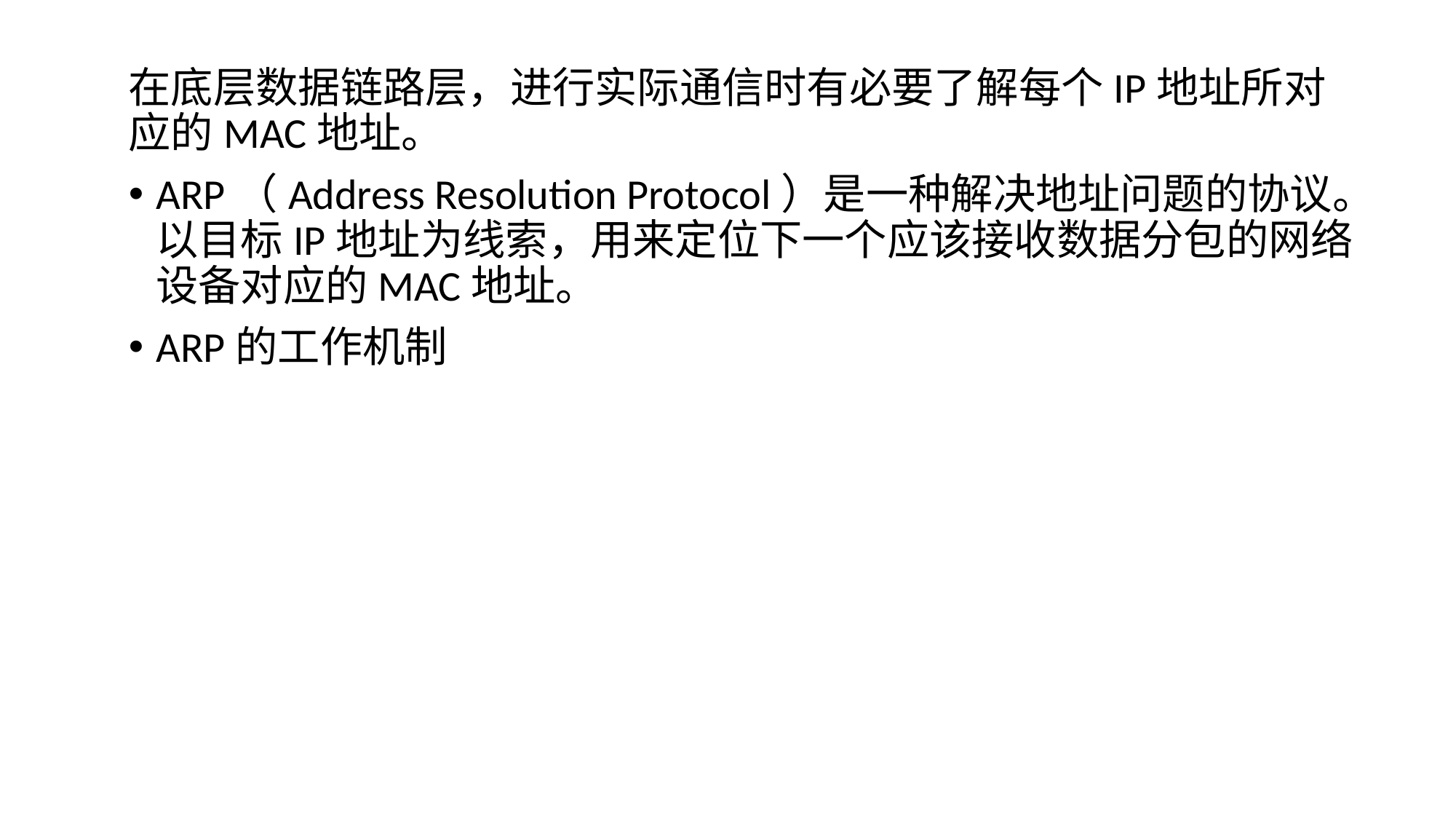

在底层数据链路层，进行实际通信时有必要了解每个IP地址所对应的MAC地址。
ARP（Address Resolution Protocol）是一种解决地址问题的协议。以目标IP地址为线索，用来定位下一个应该接收数据分包的网络设备对应的MAC地址。
ARP的工作机制